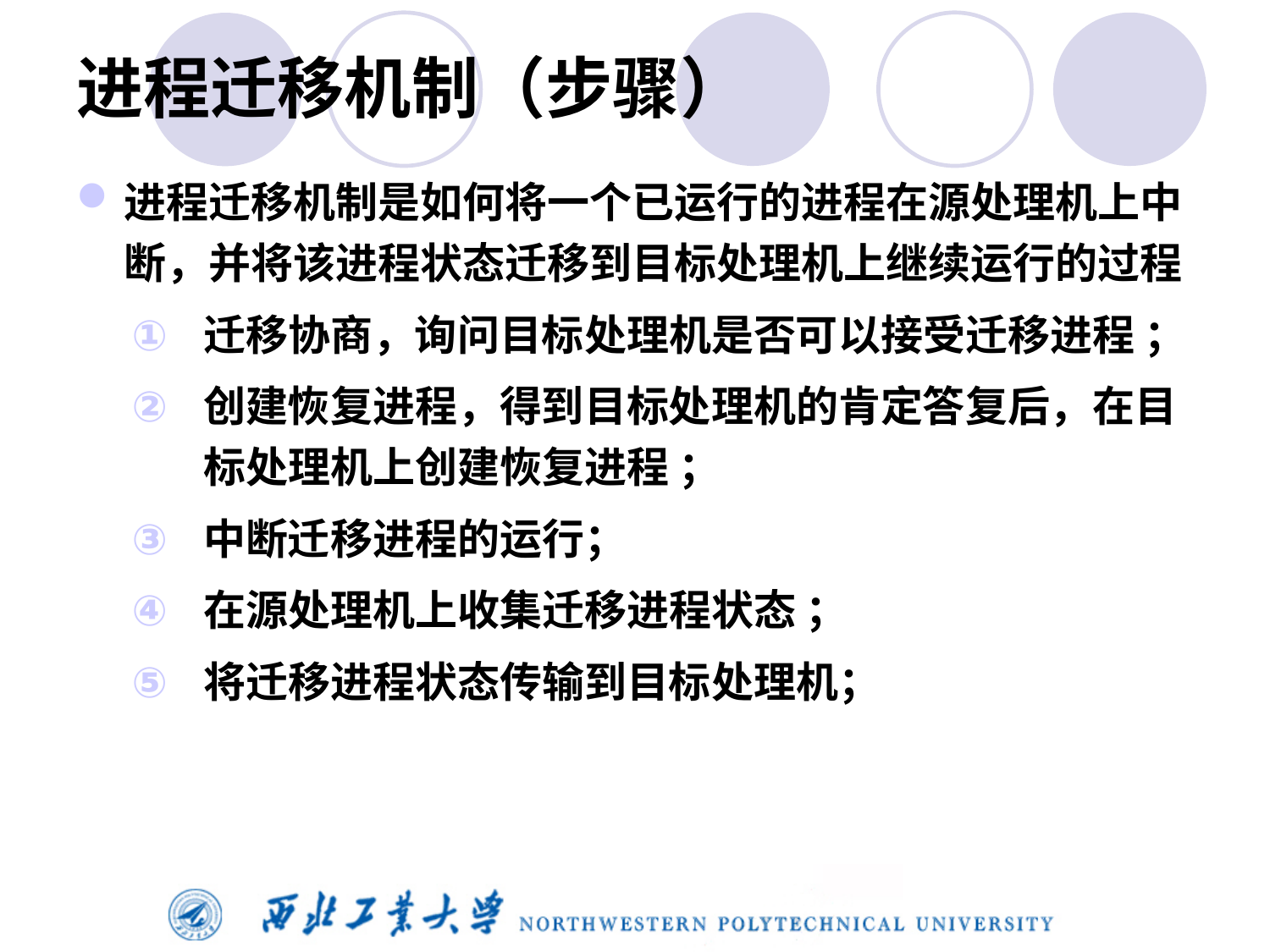

# 进程迁移机制（步骤）
进程迁移机制是如何将一个已运行的进程在源处理机上中断，并将该进程状态迁移到目标处理机上继续运行的过程
迁移协商，询问目标处理机是否可以接受迁移进程 ；
创建恢复进程，得到目标处理机的肯定答复后，在目标处理机上创建恢复进程 ；
中断迁移进程的运行；
在源处理机上收集迁移进程状态 ；
将迁移进程状态传输到目标处理机；